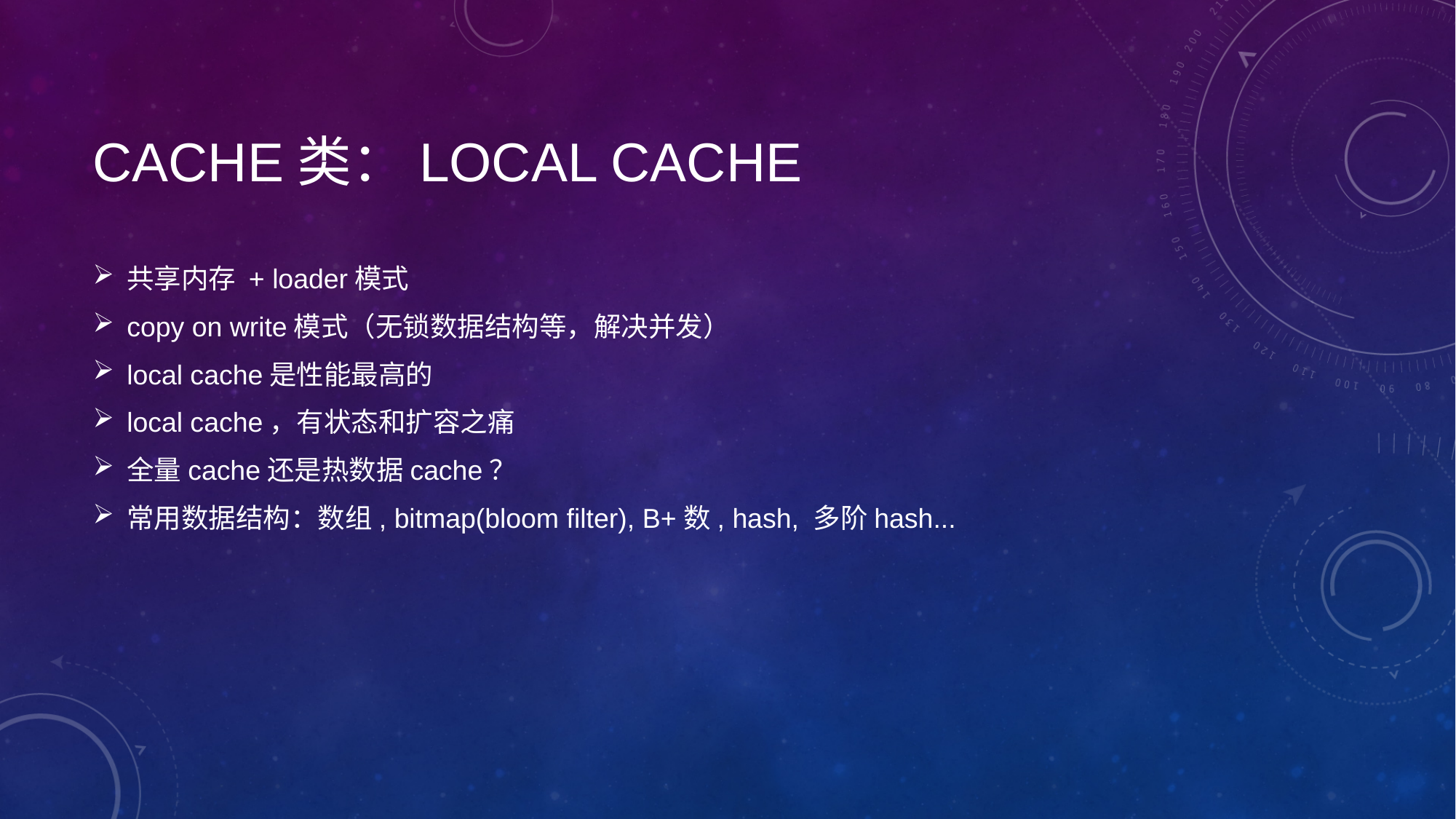

# CACHE类：local cache
共享内存 + loader模式
copy on write模式（无锁数据结构等，解决并发）
local cache是性能最高的
local cache，有状态和扩容之痛
全量cache还是热数据cache？
常用数据结构：数组, bitmap(bloom filter), B+数, hash, 多阶hash...